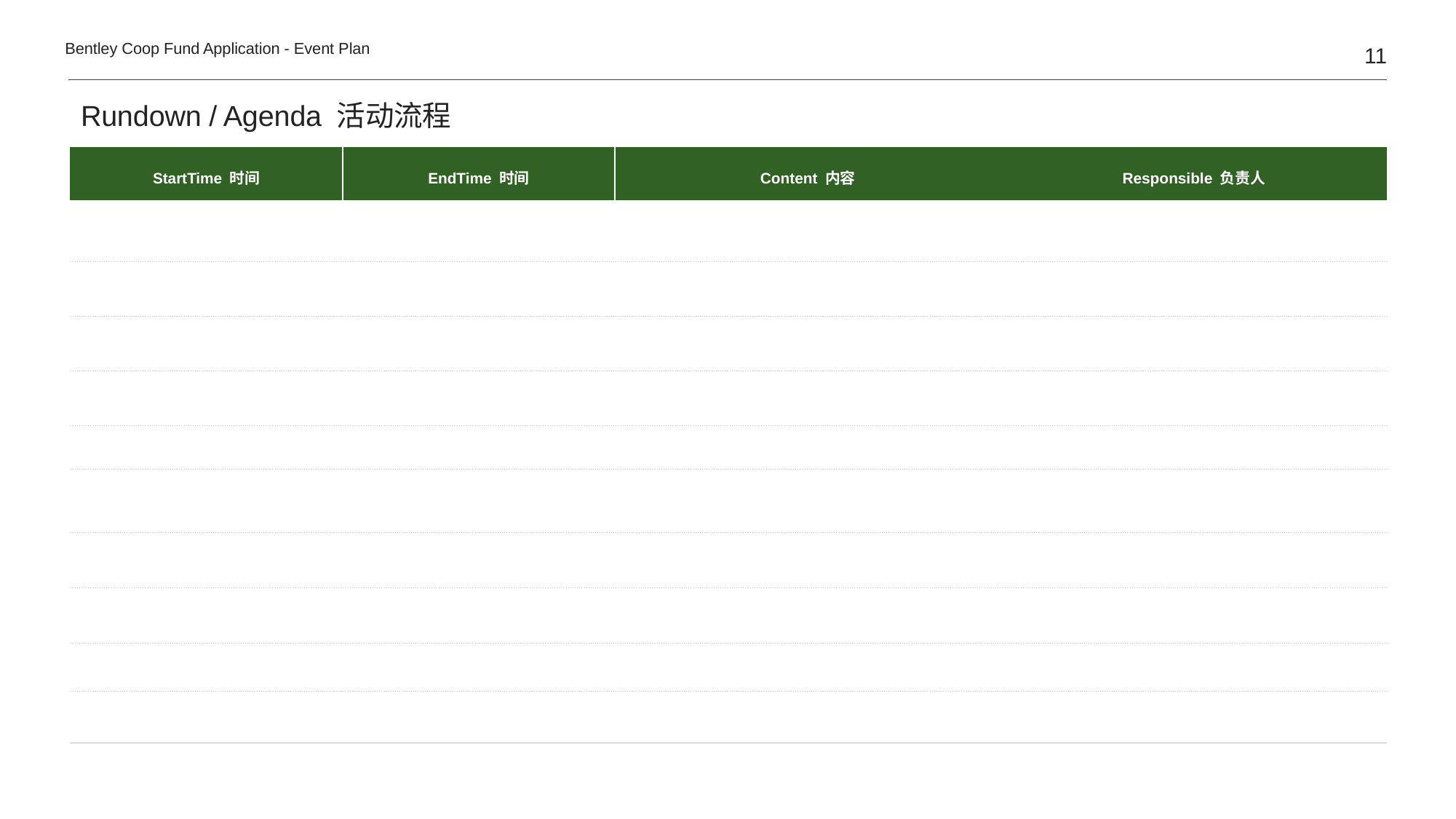

11
Bentley Coop Fund Application - Event Plan
Rundown / Agenda 活动流程
| StartTime 时间 | EndTime 时间 | Content 内容 | Responsible 负责人 |
| --- | --- | --- | --- |
|  |  |  |  |
|  |  |  |  |
|  |  |  |  |
|  |  |  |  |
|  |  |  |  |
|  |  |  |  |
|  |  |  |  |
|  |  |  |  |
|  |  |  |  |
|  |  |  |  |